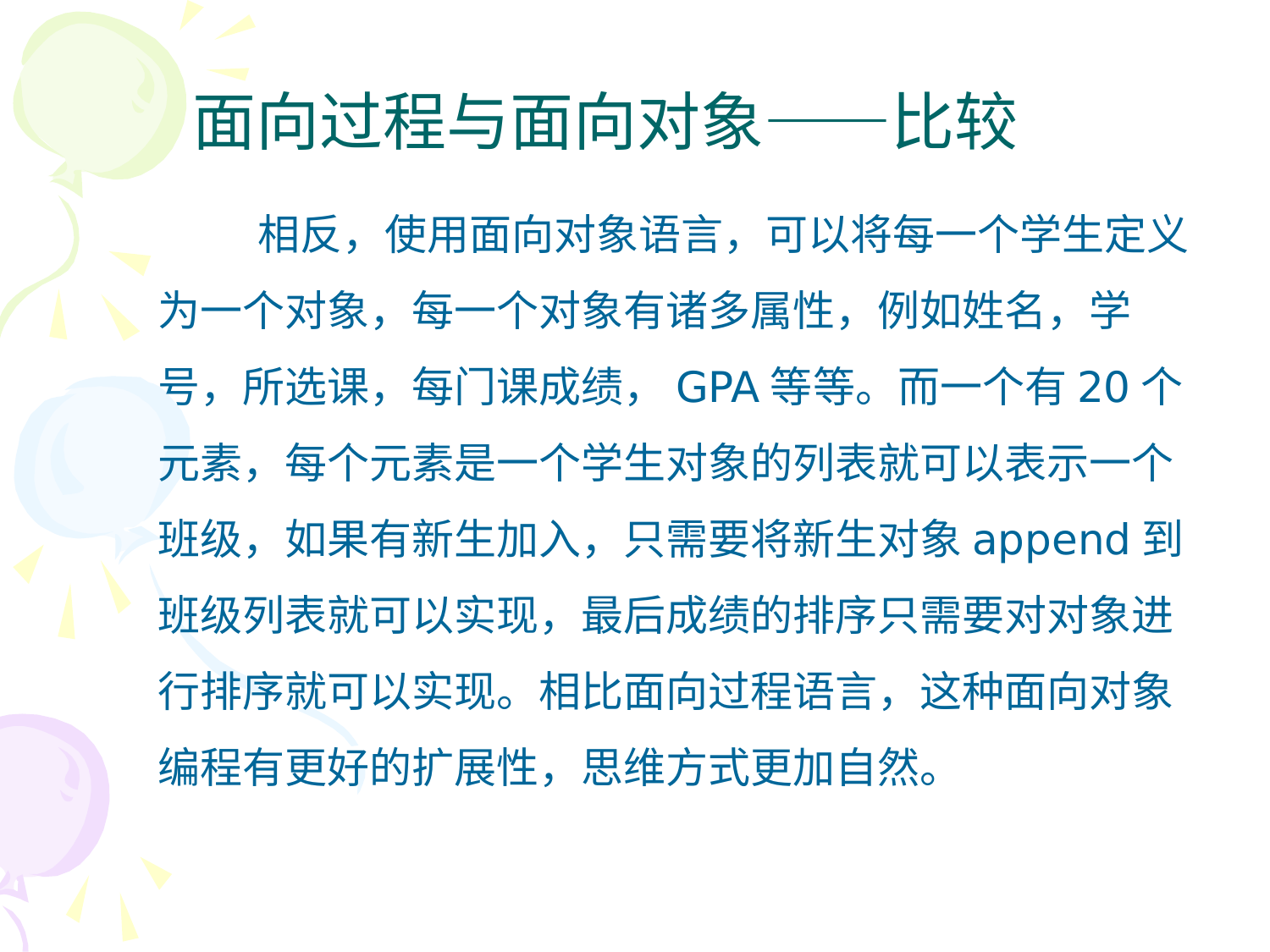

# 面向过程与面向对象——比较
相反，使用面向对象语言，可以将每一个学生定义为一个对象，每一个对象有诸多属性，例如姓名，学号，所选课，每门课成绩，GPA等等。而一个有20个元素，每个元素是一个学生对象的列表就可以表示一个班级，如果有新生加入，只需要将新生对象append到班级列表就可以实现，最后成绩的排序只需要对对象进行排序就可以实现。相比面向过程语言，这种面向对象编程有更好的扩展性，思维方式更加自然。